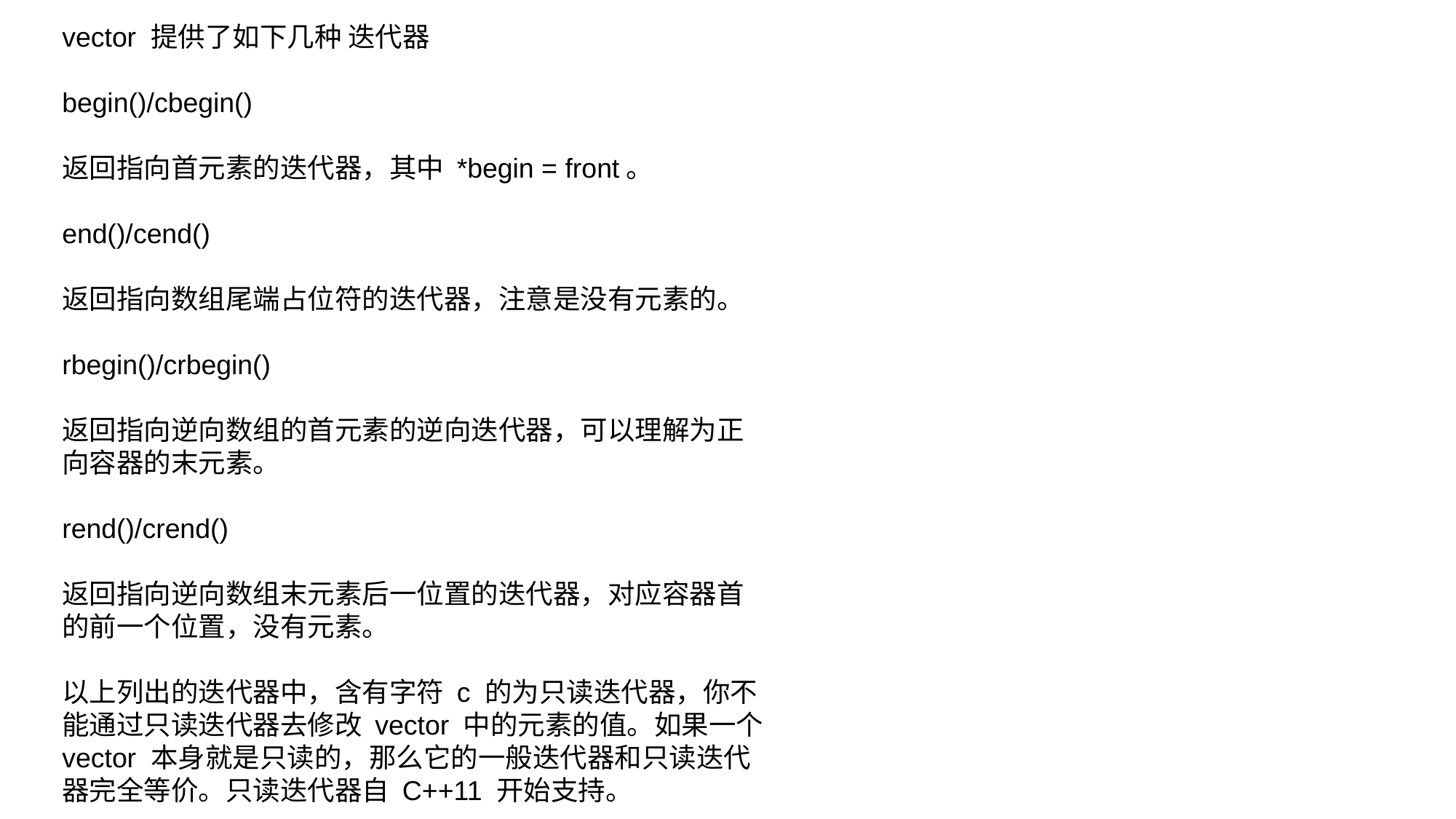

vector 提供了如下几种 迭代器

begin()/cbegin()

返回指向首元素的迭代器，其中 *begin = front。

end()/cend()

返回指向数组尾端占位符的迭代器，注意是没有元素的。

rbegin()/crbegin()

返回指向逆向数组的首元素的逆向迭代器，可以理解为正向容器的末元素。

rend()/crend()

返回指向逆向数组末元素后一位置的迭代器，对应容器首的前一个位置，没有元素。

以上列出的迭代器中，含有字符 c 的为只读迭代器，你不能通过只读迭代器去修改 vector 中的元素的值。如果一个 vector 本身就是只读的，那么它的一般迭代器和只读迭代器完全等价。只读迭代器自 C++11 开始支持。